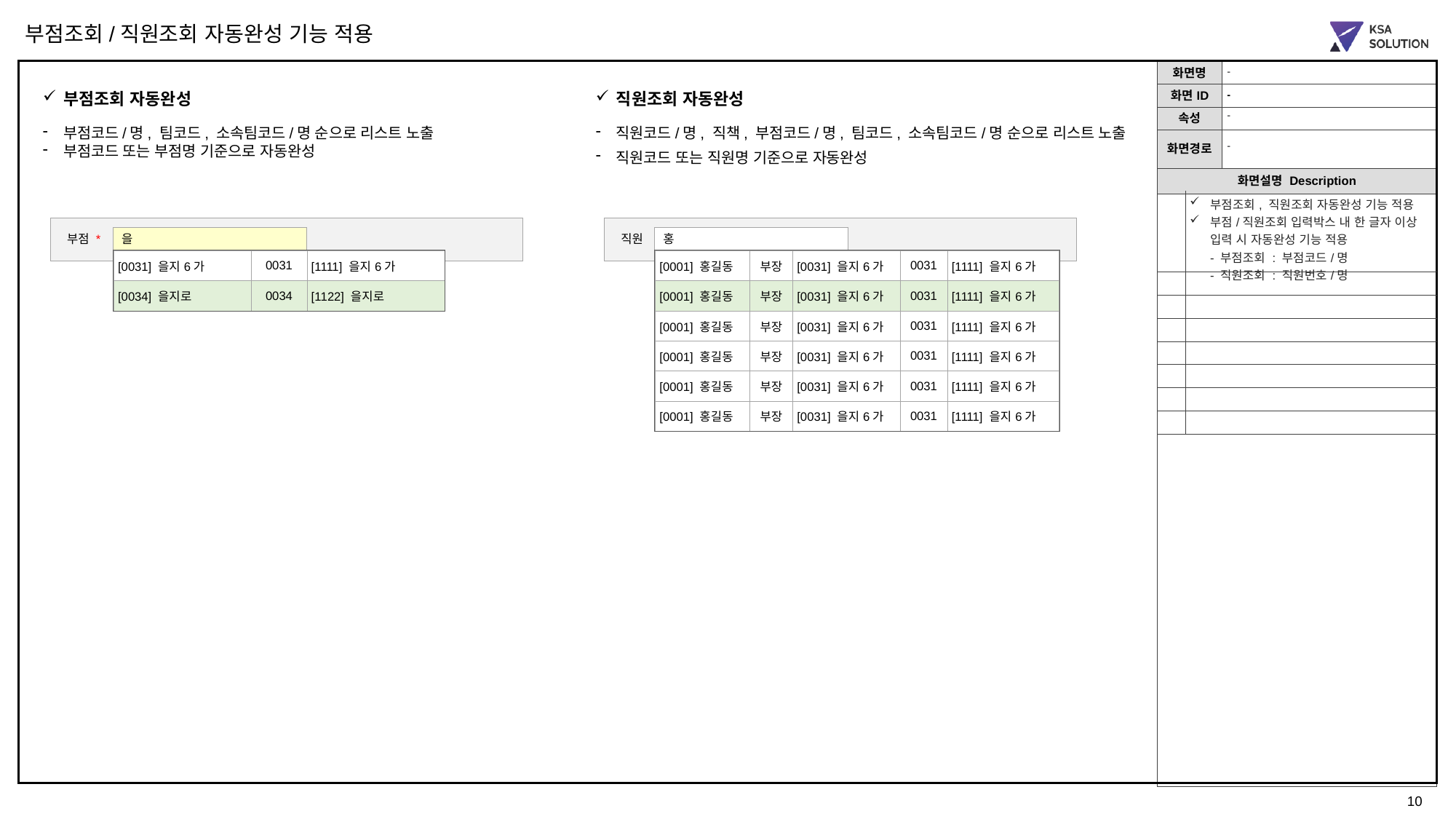

부점조회/직원조회 자동완성 기능 적용
-
-
부점조회 자동완성
직원조회 자동완성
-
부점코드/명, 팀코드, 소속팀코드/명 순으로 리스트 노출
부점코드 또는 부점명 기준으로 자동완성

직원코드/명, 직책, 부점코드/명, 팀코드, 소속팀코드/명 순으로 리스트 노출
직원코드 또는 직원명 기준으로 자동완성

-
|  | 부점조회, 직원조회 자동완성 기능 적용 부점/직원조회 입력박스 내 한 글자 이상 입력 시 자동완성 기능 적용 - 부점조회 : 부점코드/명 - 직원조회 : 직원번호/명 |
| --- | --- |
|  |  |
|  |  |
|  |  |
|  |  |
|  |  |
|  |  |
|  |  |

을
홍
직원
부점 *

| [0001] 홍길동 | 부장 | [0031] 을지6가 | 0031 | [1111] 을지6가 |
| --- | --- | --- | --- | --- |
| [0001] 홍길동 | 부장 | [0031] 을지6가 | 0031 | [1111] 을지6가 |
| [0001] 홍길동 | 부장 | [0031] 을지6가 | 0031 | [1111] 을지6가 |
| [0001] 홍길동 | 부장 | [0031] 을지6가 | 0031 | [1111] 을지6가 |
| [0001] 홍길동 | 부장 | [0031] 을지6가 | 0031 | [1111] 을지6가 |
| [0001] 홍길동 | 부장 | [0031] 을지6가 | 0031 | [1111] 을지6가 |
| [0031] 을지6가 | 0031 | [1111] 을지6가 |
| --- | --- | --- |
| [0034] 을지로 | 0034 | [1122] 을지로 |